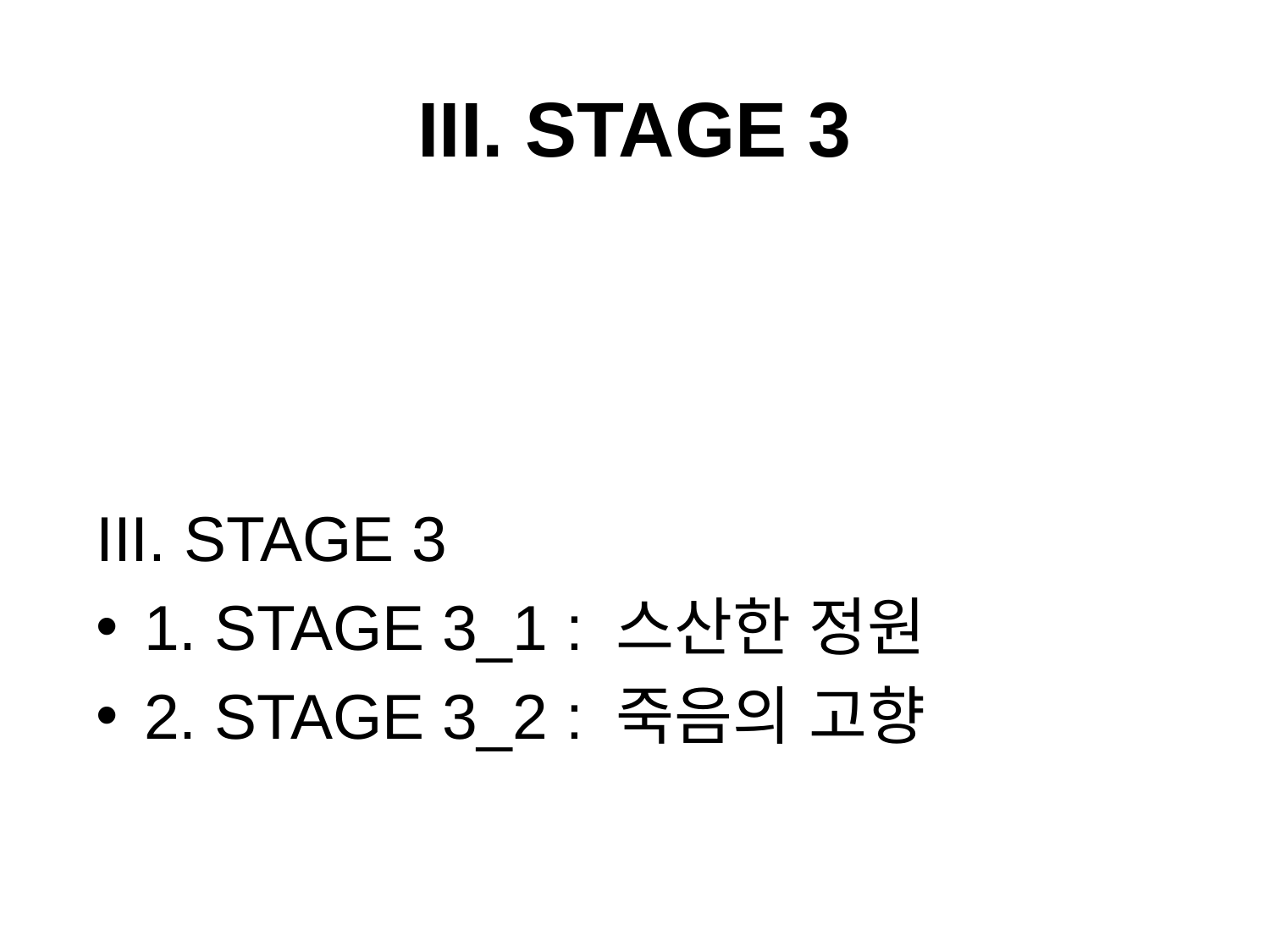

# III. STAGE 3
III. STAGE 3
1. STAGE 3_1 : 스산한 정원
2. STAGE 3_2 : 죽음의 고향